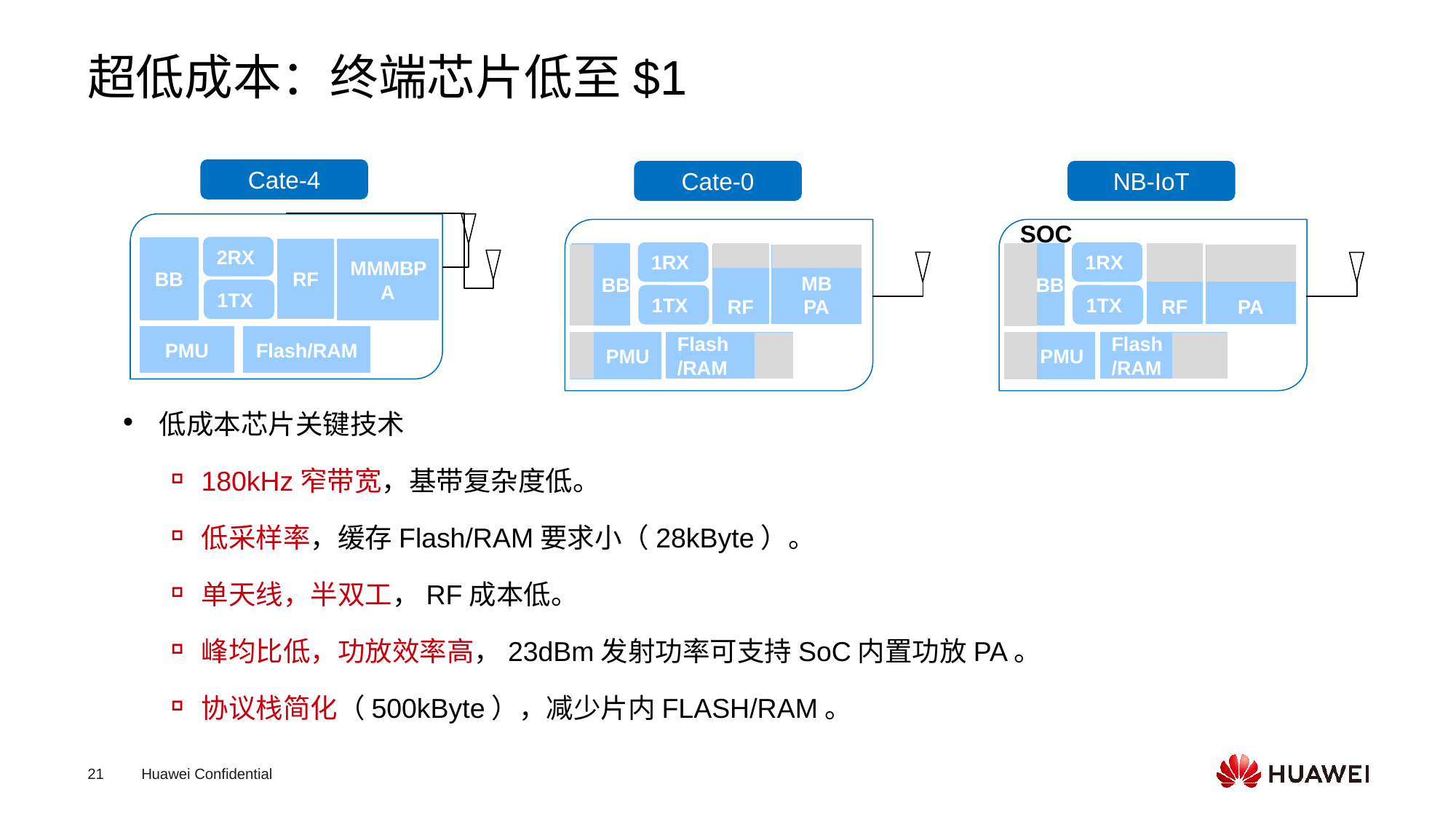

# 超低成本：终端芯片低至$1

低成本芯片关键技术
180kHz窄带宽，基带复杂度低。
低采样率，缓存Flash/RAM要求小（28kByte）。
单天线，半双工，RF成本低。
峰均比低，功放效率高，23dBm发射功率可支持SoC内置功放PA。
协议栈简化（500kByte），减少片内FLASH/RAM。

Cate-4
Cate-0
NB-IoT

2RX
BB
RF
MMMBPA
1RX
1RX

RF
MB
PA
RF
PA

BB
BB
1TX
1TX
1TX
PMU
Flash/RAM
PMU

Flash
/RAM
PMU

Flash
/RAM

SOC